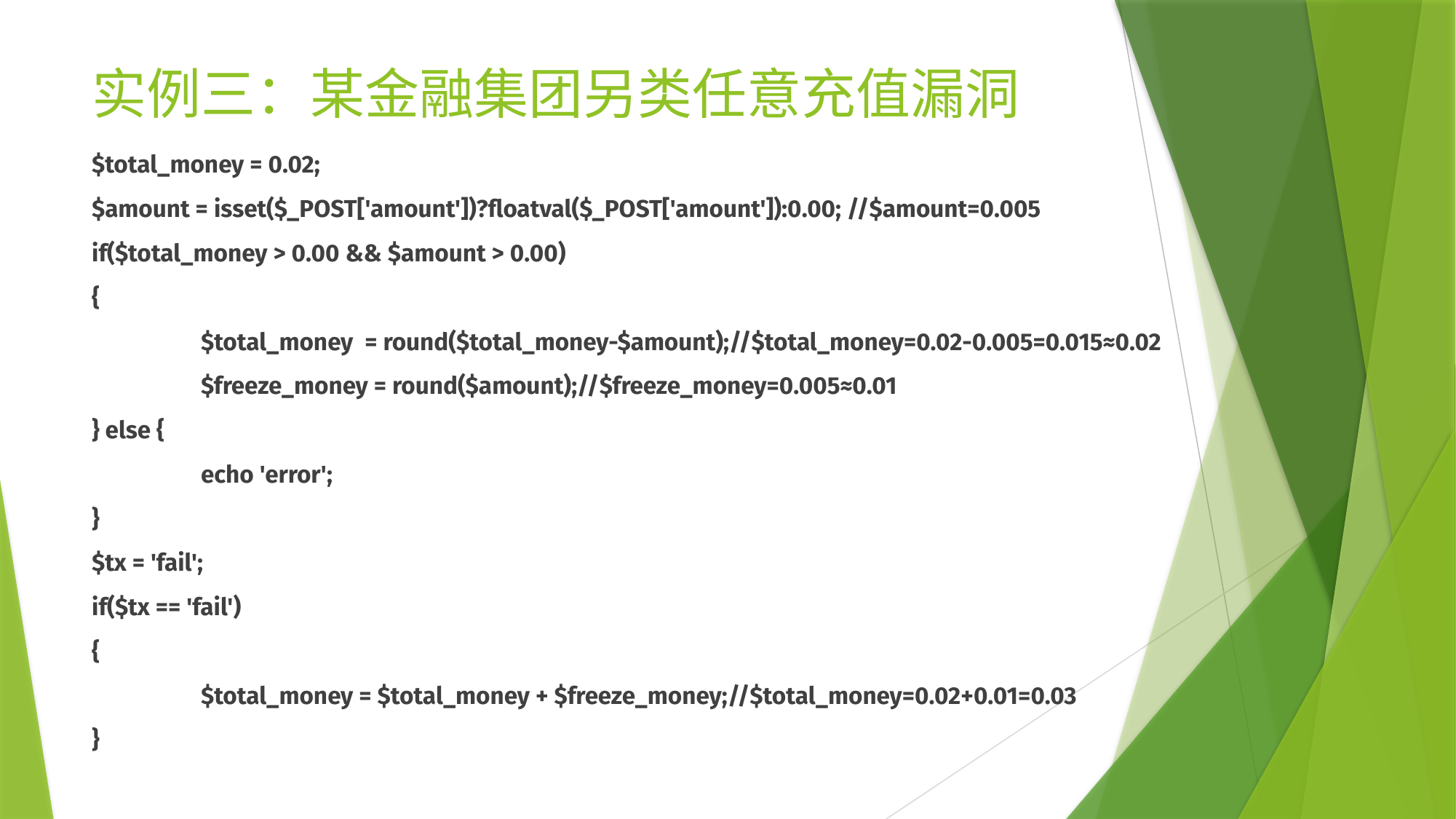

# 实例三：某金融集团另类任意充值漏洞
$total_money = 0.02;
$amount = isset($_POST['amount'])?floatval($_POST['amount']):0.00; //$amount=0.005
if($total_money > 0.00 && $amount > 0.00)
{
	$total_money  = round($total_money-$amount);//$total_money=0.02-0.005=0.015≈0.02
	$freeze_money = round($amount);//$freeze_money=0.005≈0.01
} else {
	echo 'error';
}
$tx = 'fail';
if($tx == 'fail')
{
	$total_money = $total_money + $freeze_money;//$total_money=0.02+0.01=0.03
}